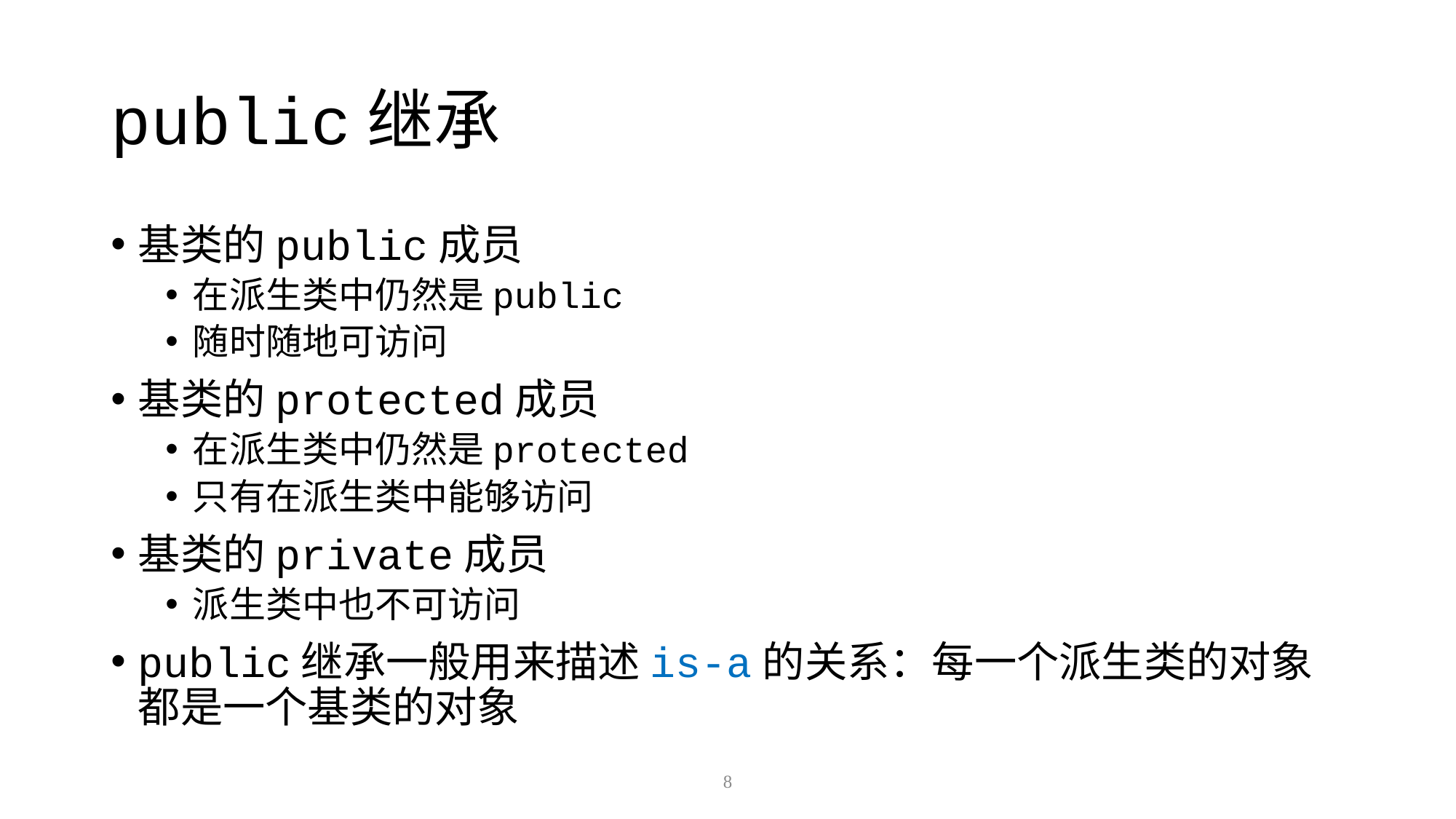

# public继承
基类的public成员
在派生类中仍然是public
随时随地可访问
基类的protected成员
在派生类中仍然是protected
只有在派生类中能够访问
基类的private成员
派生类中也不可访问
public继承一般用来描述is-a的关系：每一个派生类的对象都是一个基类的对象

8